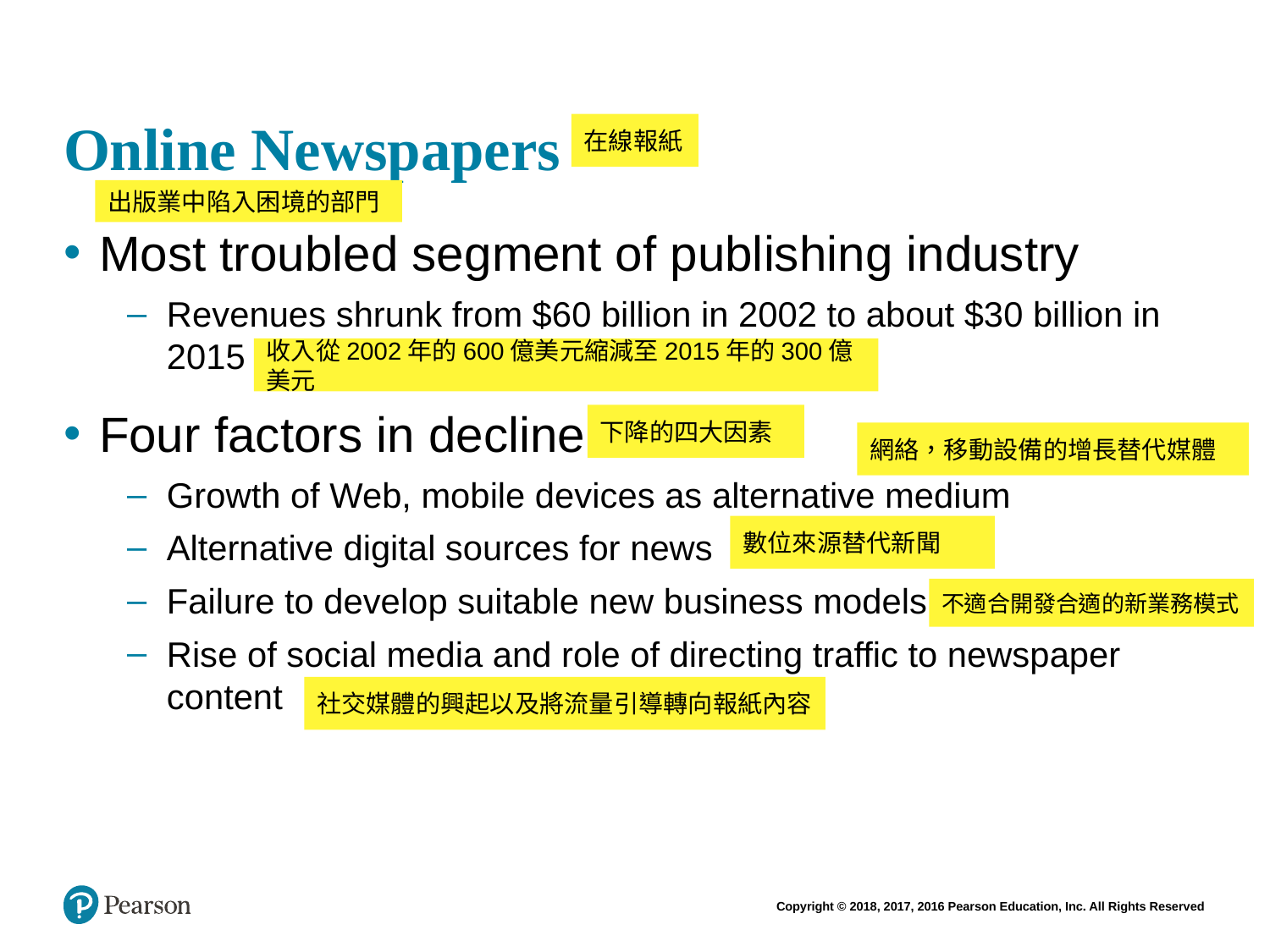

# Online Newspapers
在線報紙
出版業中陷入困境的部門
Most troubled segment of publishing industry
Revenues shrunk from $60 billion in 2002 to about $30 billion in 2015
Four factors in decline
Growth of Web, mobile devices as alternative medium
Alternative digital sources for news
Failure to develop suitable new business models
Rise of social media and role of directing traffic to newspaper content
收入從2002年的600億美元縮減至2015年的300億美元
下降的四大因素
網絡，移動設備的增長替代媒體
數位來源替代新聞
不適合開發合適的新業務模式
社交媒體的興起以及將流量引導轉向報紙內容